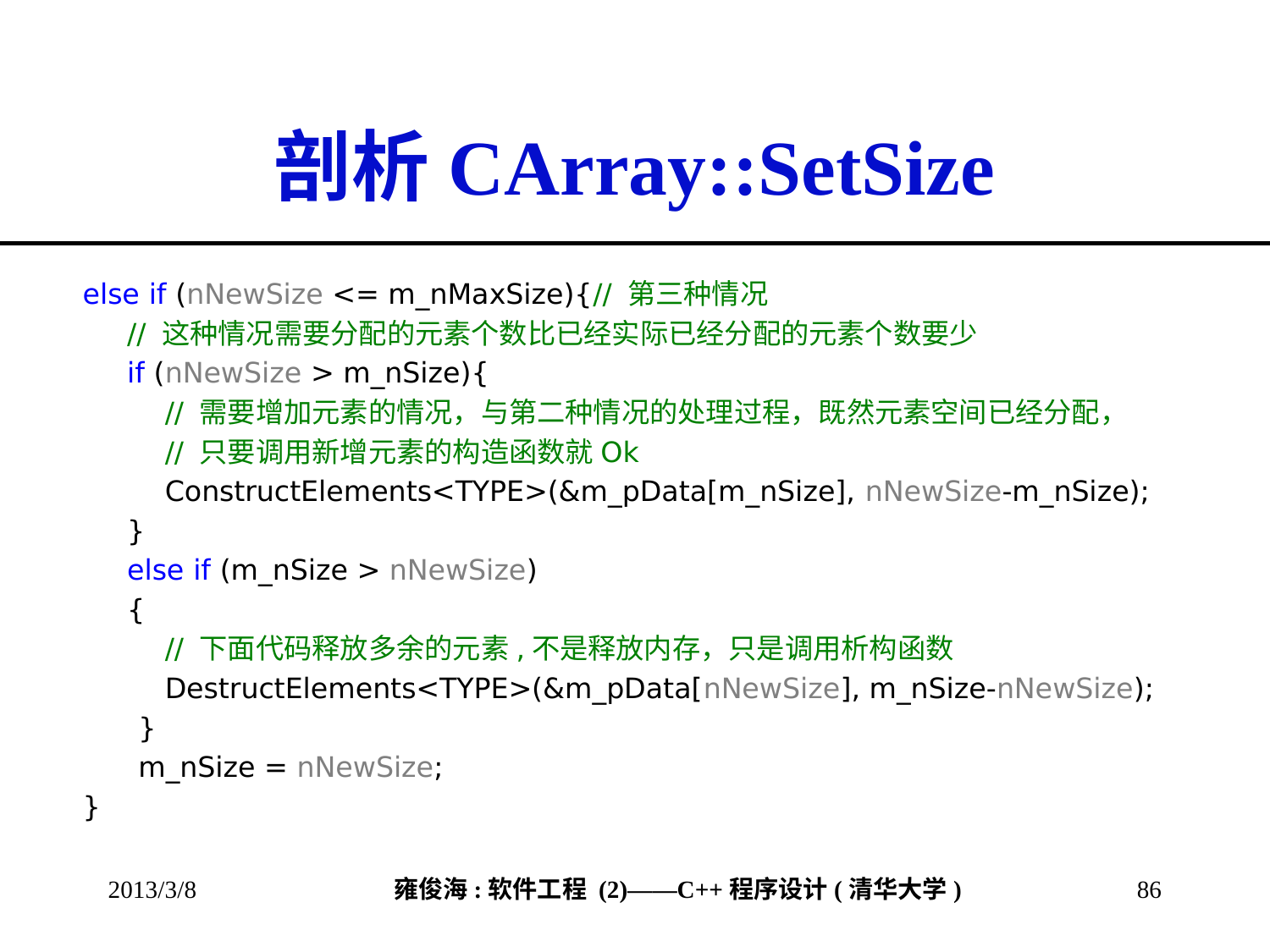

# 剖析CArray::SetSize
else if (nNewSize <= m_nMaxSize){// 第三种情况
     // 这种情况需要分配的元素个数比已经实际已经分配的元素个数要少
     if (nNewSize > m_nSize){
   // 需要增加元素的情况，与第二种情况的处理过程，既然元素空间已经分配，
   // 只要调用新增元素的构造函数就Ok
   ConstructElements<TYPE>(&m_pData[m_nSize], nNewSize-m_nSize);
     }
     else if (m_nSize > nNewSize)
     {
   // 下面代码释放多余的元素,不是释放内存，只是调用析构函数
   DestructElements<TYPE>(&m_pData[nNewSize], m_nSize-nNewSize);
}
m_nSize = nNewSize;
}
2013/3/8
86